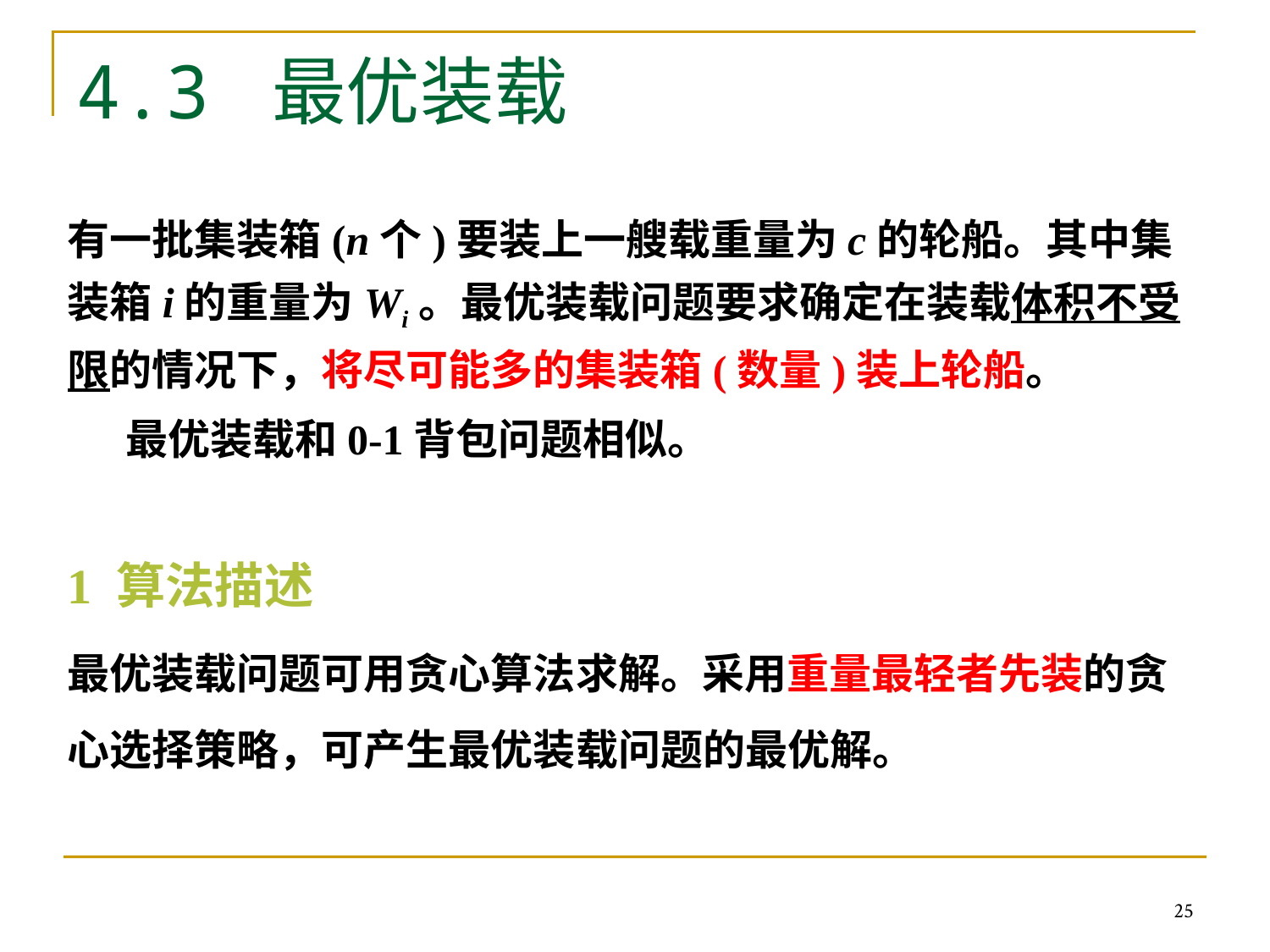

# 4.3 最优装载
有一批集装箱(n个)要装上一艘载重量为c的轮船。其中集装箱i的重量为Wi。最优装载问题要求确定在装载体积不受限的情况下，将尽可能多的集装箱(数量)装上轮船。
     最优装载和0-1背包问题相似。

1 算法描述
最优装载问题可用贪心算法求解。采用重量最轻者先装的贪心选择策略，可产生最优装载问题的最优解。
25